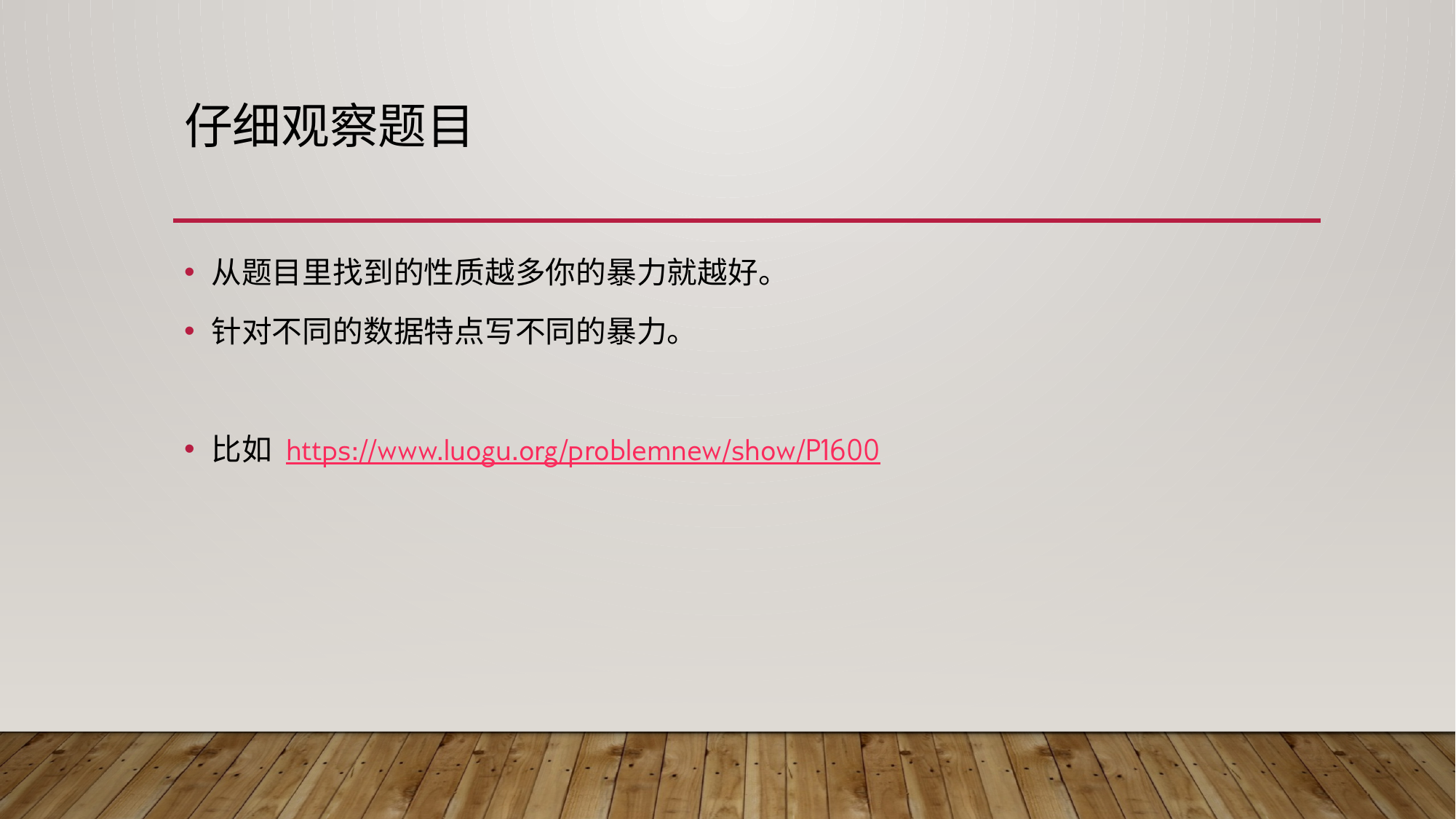

# 仔细观察题目
从题目里找到的性质越多你的暴力就越好。
针对不同的数据特点写不同的暴力。

比如 https://www.luogu.org/problemnew/show/P1600